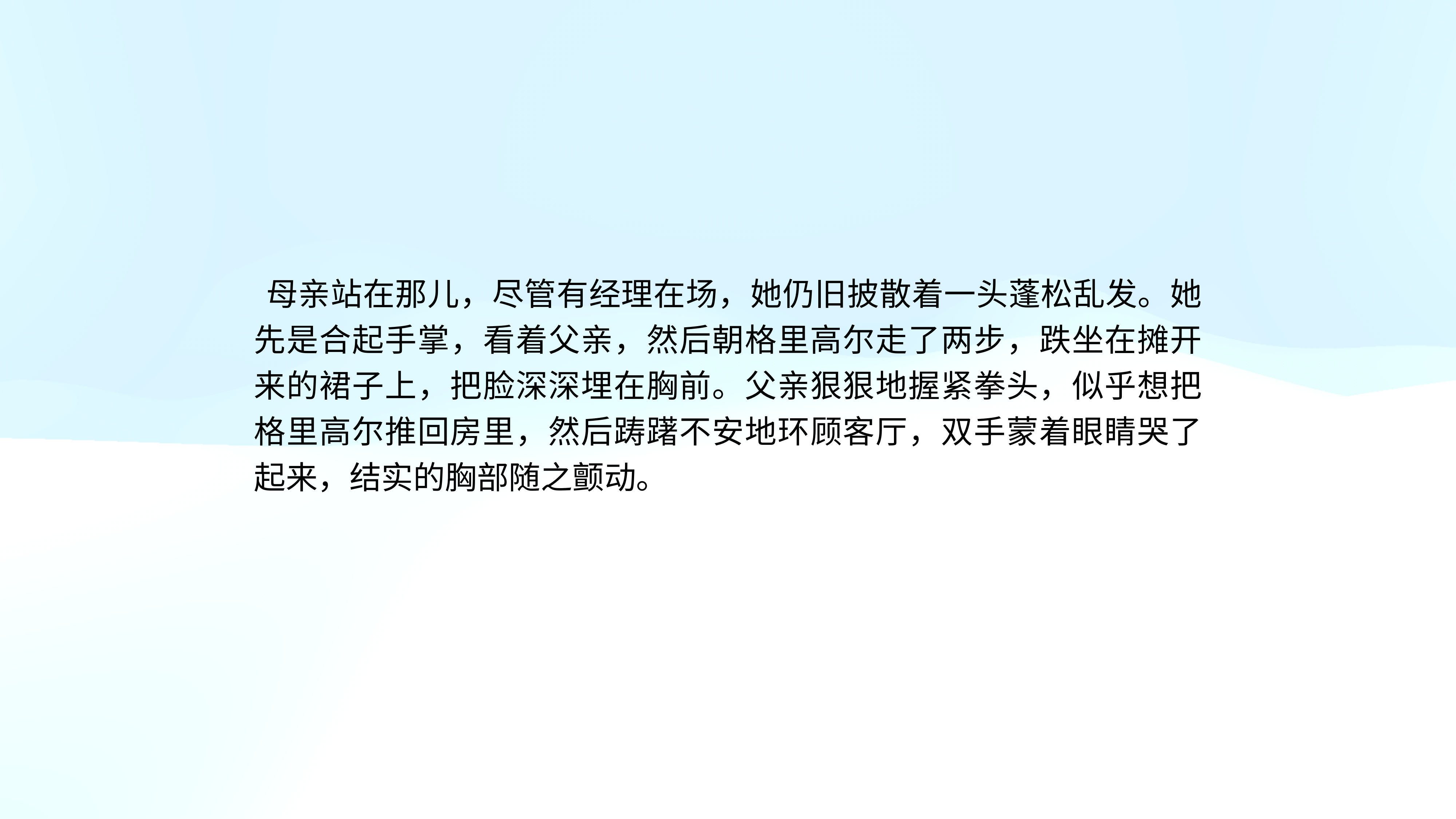

母亲站在那儿，尽管有经理在场，她仍旧披散着一头蓬松乱发。她先是合起手掌，看着父亲，然后朝格里高尔走了两步，跌坐在摊开来的裙子上，把脸深深埋在胸前。父亲狠狠地握紧拳头，似乎想把格里高尔推回房里，然后踌躇不安地环顾客厅，双手蒙着眼睛哭了起来，结实的胸部随之颤动。